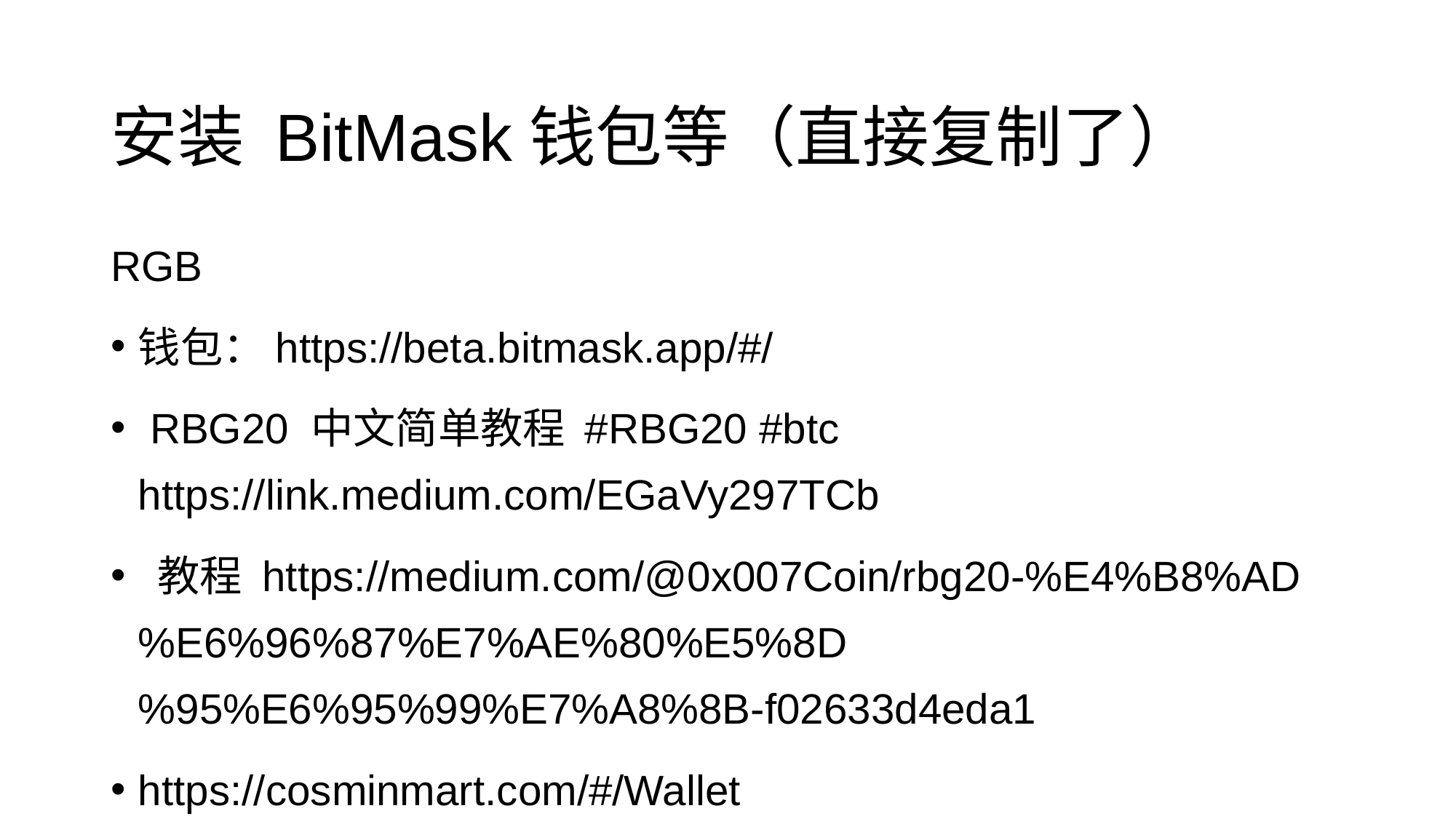

# 安装 BitMask钱包等（直接复制了）
RGB
钱包：https://beta.bitmask.app/#/
 RBG20 中文简单教程 #RBG20 #btc https://link.medium.com/EGaVy297TCb
 教程 https://medium.com/@0x007Coin/rbg20-%E4%B8%AD%E6%96%87%E7%AE%80%E5%8D%95%E6%95%99%E7%A8%8B-f02633d4eda1
https://cosminmart.com/#/Wallet
https://www.youtube.com/@LNPBP/videos  RGB的一些视频
NFT市场：https://diba.io/

DEX：基于 AMM 协议的 RGB 去中心化交易所：https://bitswap-bifi.github.io/

https://docs.google.com/spreadsheets/d/1WWqbgh6_Ph9nOu23OWACPD4VyuJmLZNNpK0zp9yRmQY/edit#gid=1008665621  具体内容的网站看这里。